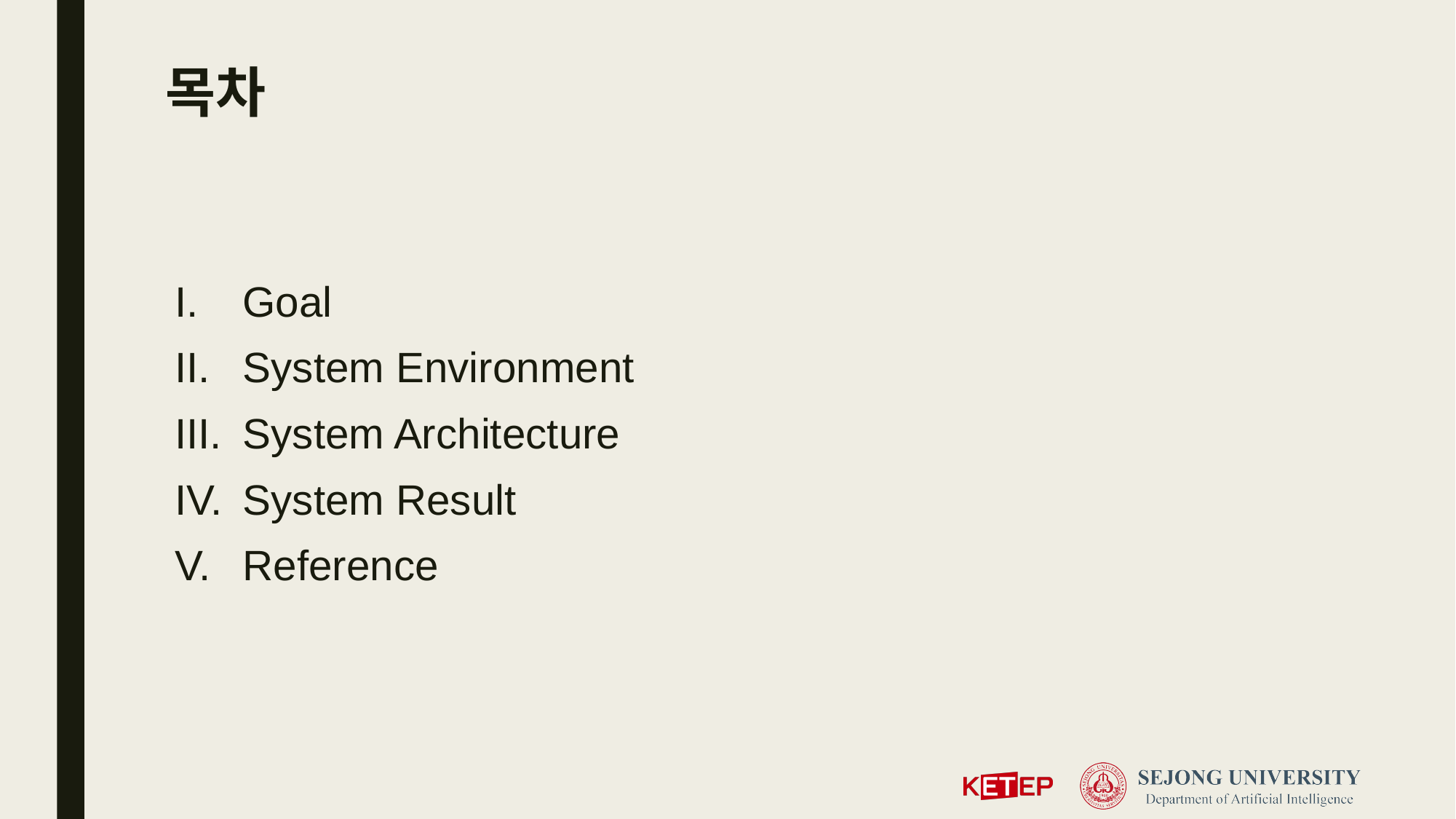

# 목차
Goal
System Environment
System Architecture
System Result
Reference